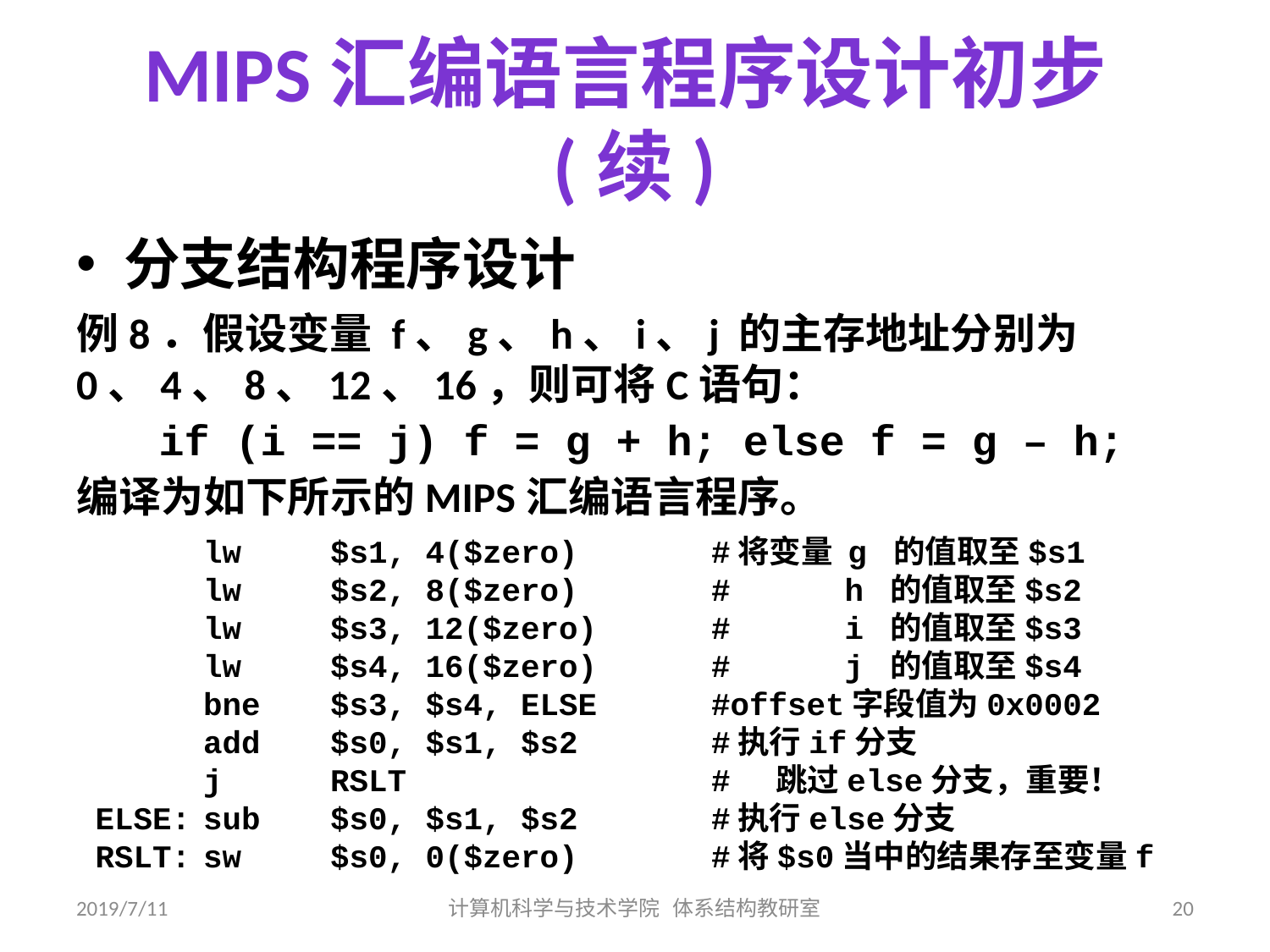

# MIPS汇编语言程序设计初步(续)
分支结构程序设计
例8．假设变量 f、g、h、i、j 的主存地址分别为0、4、8、12、16，则可将C语句：
if (i == j) f = g + h; else f = g – h;
编译为如下所示的MIPS汇编语言程序。
	lw	$s1, 4($zero)		#将变量 g 的值取至$s1
	lw	$s2, 8($zero)		#      h 的值取至$s2
	lw	$s3, 12($zero)	#      i 的值取至$s3
	lw	$s4, 16($zero)	#      j 的值取至$s4
	bne	$s3, $s4, ELSE	#offset字段值为0x0002
	add	$s0, $s1, $s2		#执行if分支
	j	RSLT			#  跳过else分支，重要！
 ELSE:	sub	$s0, $s1, $s2		#执行else分支
 RSLT:	sw	$s0, 0($zero)		#将$s0当中的结果存至变量f
2019/7/11
计算机科学与技术学院  体系结构教研室
20